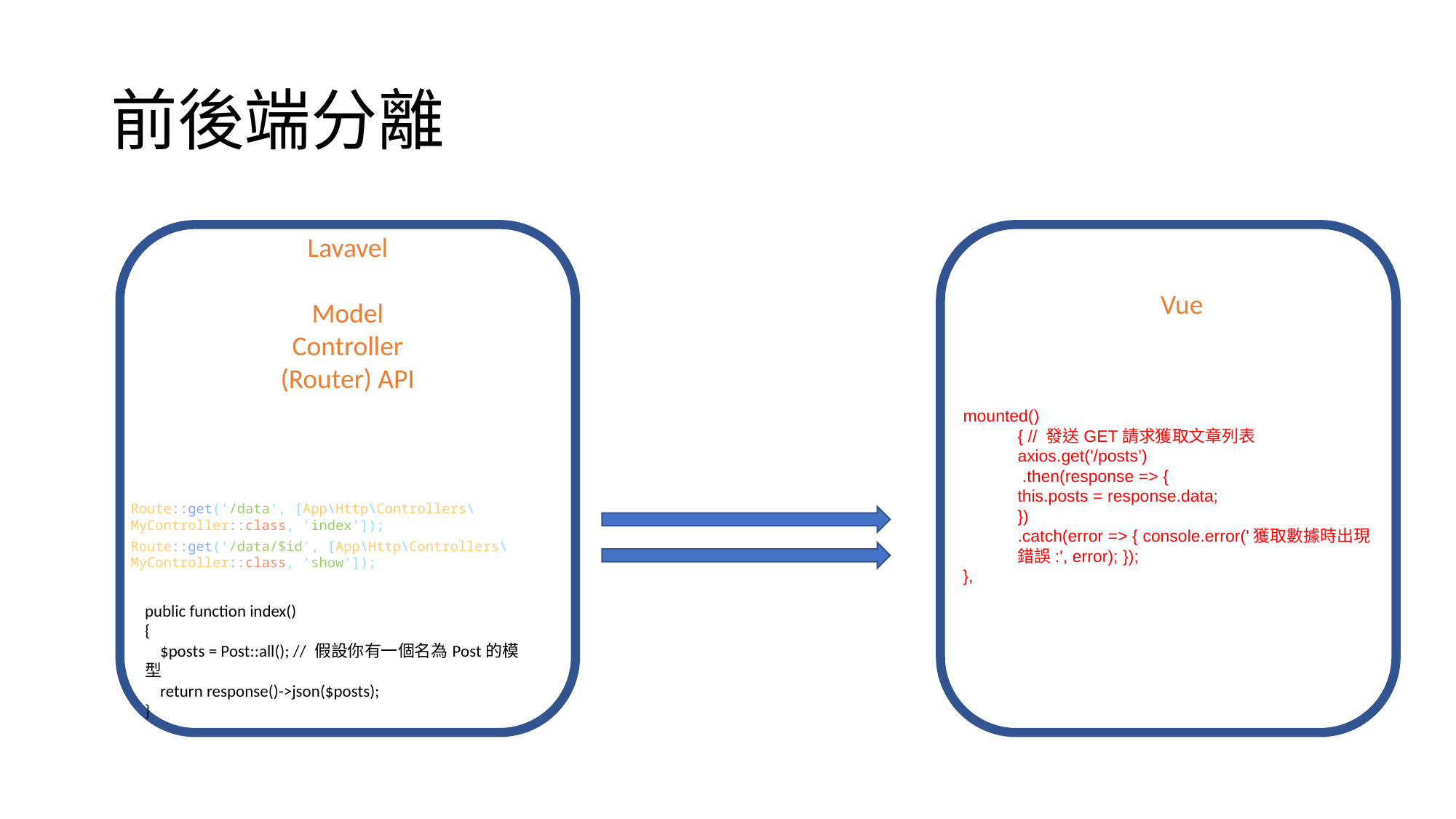

# 前後端分離

Lavavel

Model
Controller
(Router) API

Vue

mounted()
{ // 發送GET請求獲取文章列表
axios.get('/posts’)
 .then(response => {
this.posts = response.data;
})
.catch(error => { console.error('獲取數據時出現錯誤:', error); });
},
Route::get(‘/data', [App\Http\Controllers\MyController::class, 'index']);

Route::get(‘/data/$id', [App\Http\Controllers\MyController::class, ‘show']);

public function index()
{
    $posts = Post::all(); // 假設你有一個名為Post的模型
    return response()->json($posts);
}